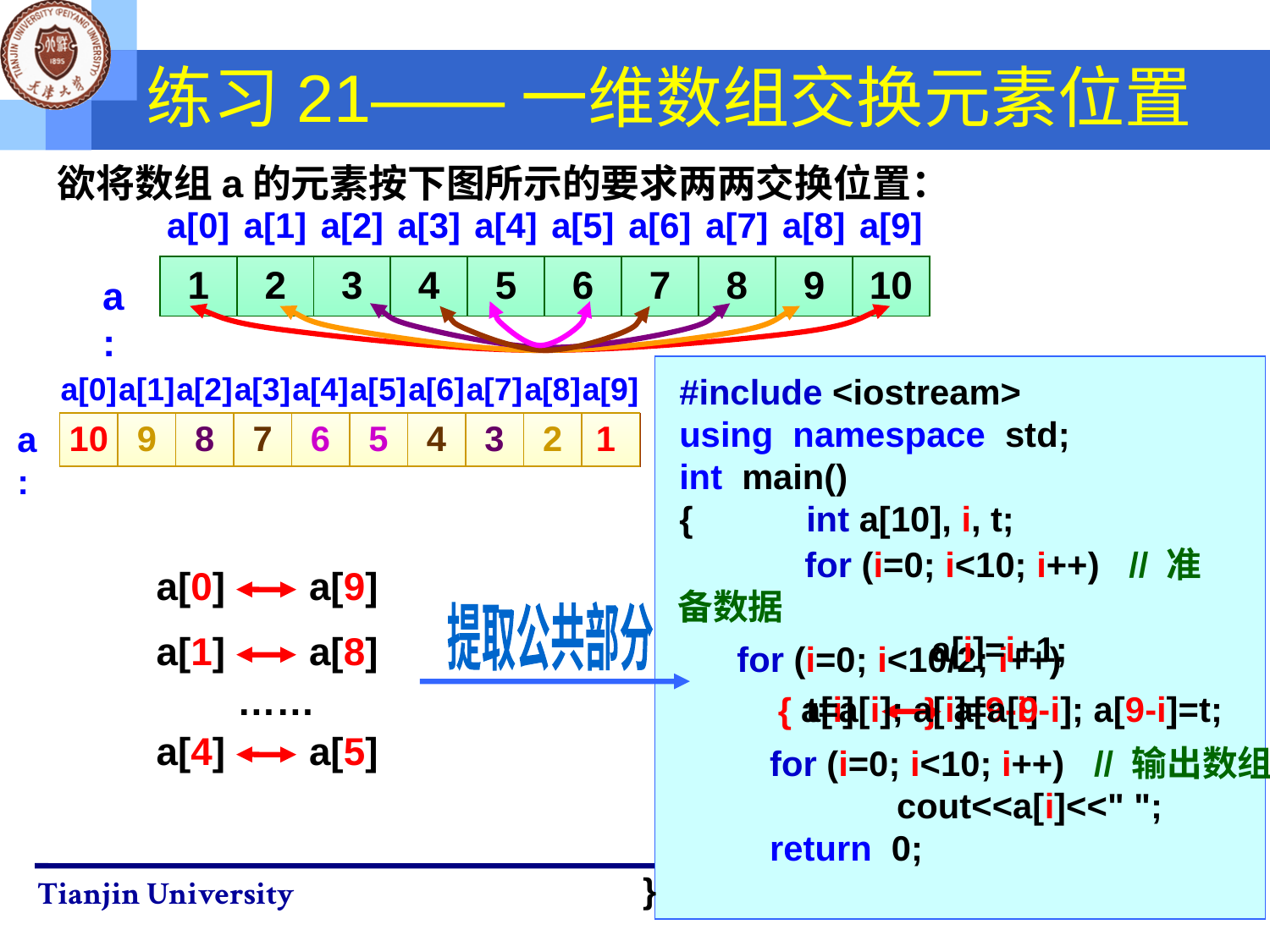

# 练习21——一维数组交换元素位置
欲将数组a的元素按下图所示的要求两两交换位置：
| a[0] | a[1] | a[2] | a[3] | a[4] | a[5] | a[6] | a[7] | a[8] | a[9] |
| --- | --- | --- | --- | --- | --- | --- | --- | --- | --- |
| 1 | 2 | 3 | 4 | 5 | 6 | 7 | 8 | 9 | 10 |
a:

#include <iostream>
using  namespace  std;
int  main()
{	int a[10], i, t;
| a[0] | a[1] | a[2] | a[3] | a[4] | a[5] | a[6] | a[7] | a[8] | a[9] |
| --- | --- | --- | --- | --- | --- | --- | --- | --- | --- |
| 10 | 9 | 8 | 7 | 6 | 5 | 4 | 3 | 2 | 1 |
a:
	for (i=0; i<10; i++)   // 准备数据
		a[i]=i+1;
a[0]
a[9]

a[1]
a[8]

 ……
a[4]
a[5]

提取公共部分

for (i=0; i<10/2; i++)
a[i]
a[9-i]

t=a[i]; a[i]=a[9-i]; a[9-i]=t;
{	  }
	for (i=0; i<10; i++)   // 输出数组
		cout<<a[i]<<" ";
	return  0;
}